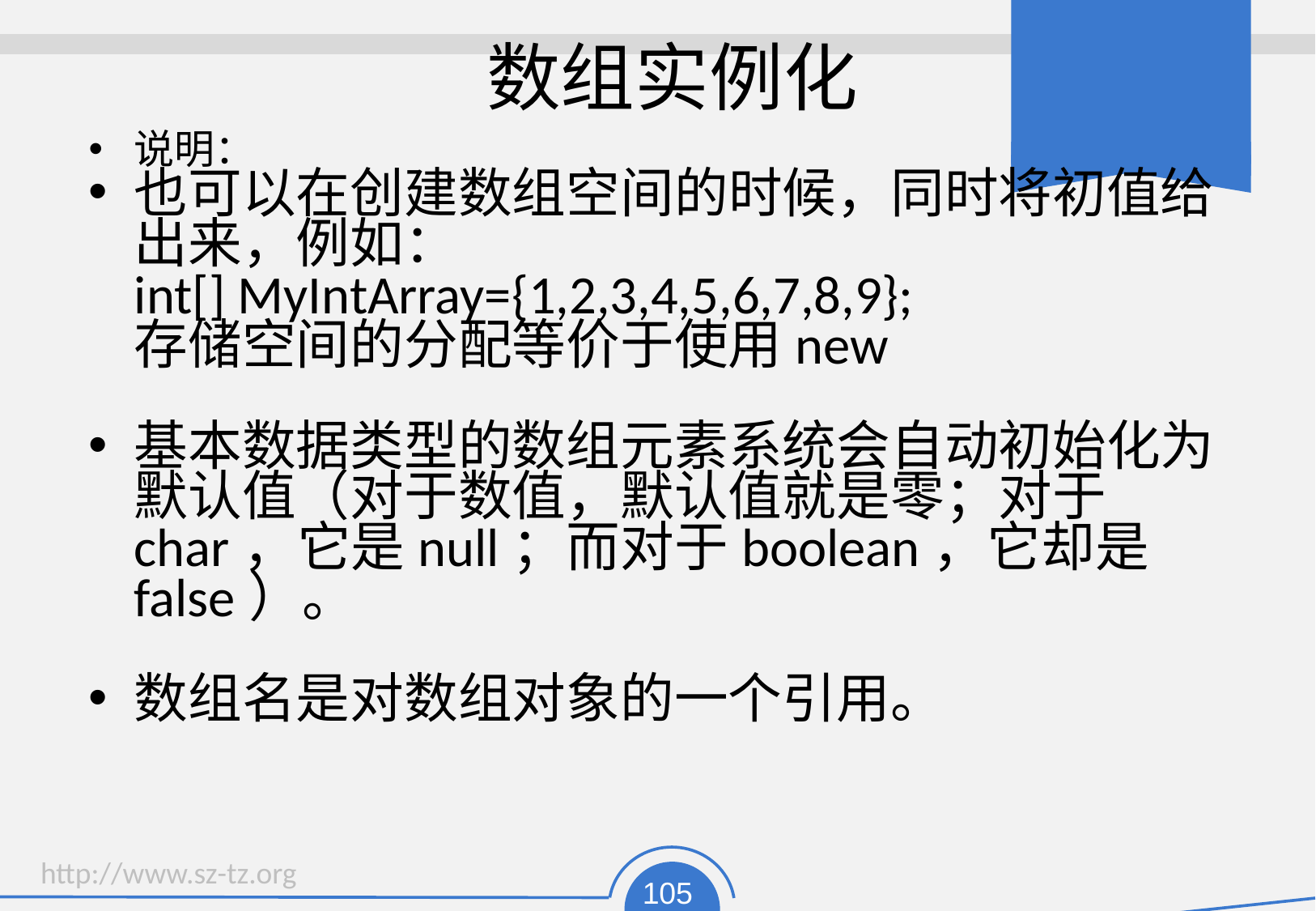

# 数组实例化
说明：
也可以在创建数组空间的时候，同时将初值给出来，例如：
int[] MyIntArray={1,2,3,4,5,6,7,8,9};
存储空间的分配等价于使用new

基本数据类型的数组元素系统会自动初始化为默认值（对于数值，默认值就是零；对于char，它是null；而对于boolean，它却是false）。
数组名是对数组对象的一个引用。